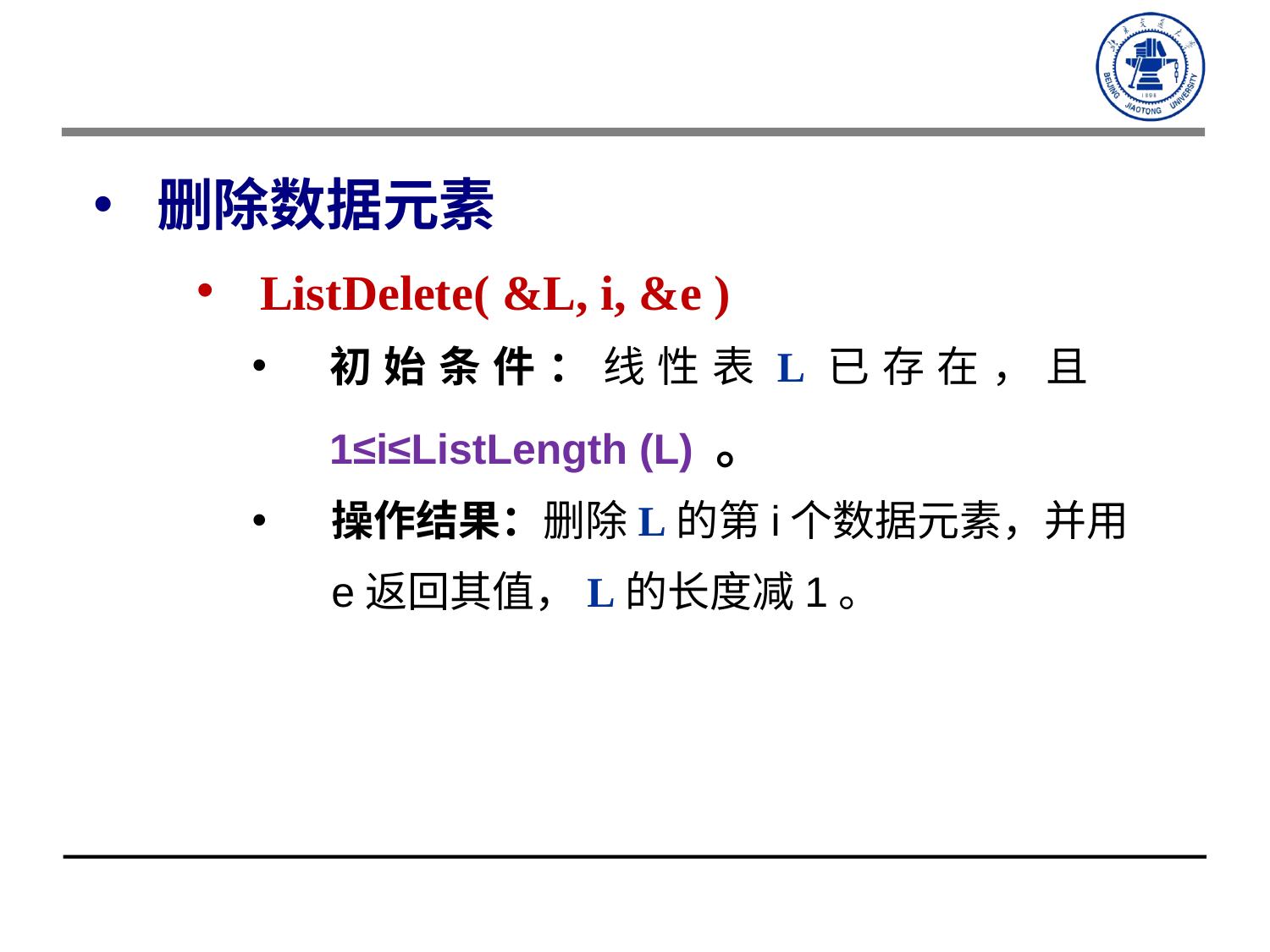

删除数据元素
ListDelete( &L, i, &e )
初始条件：线性表L已存在，且   1≤i≤ListLength (L) 。
操作结果：删除L的第i个数据元素，并用e返回其值，L的长度减1。